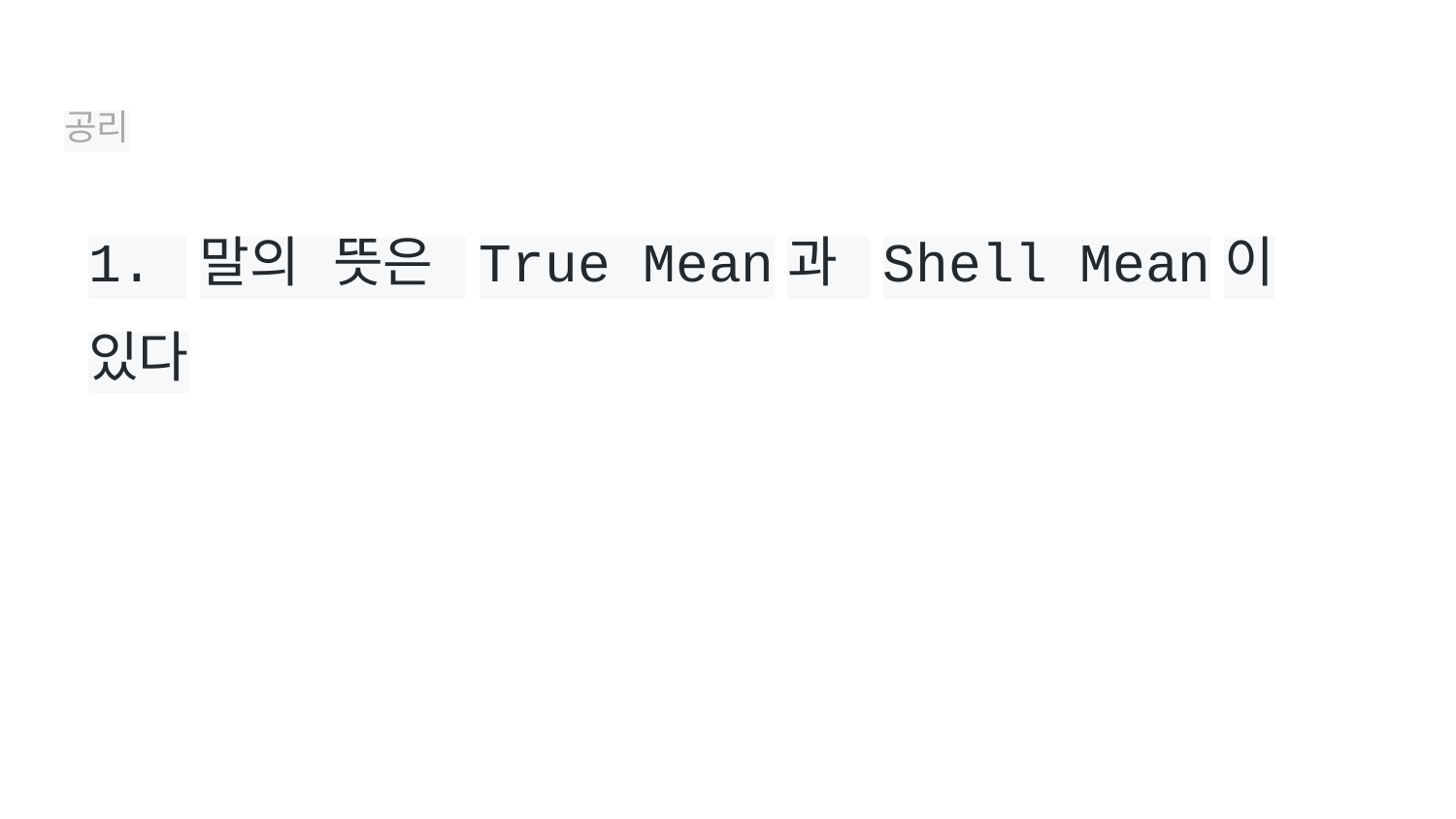

# 공리
1. 말의 뜻은 True Mean과 Shell Mean이 있다